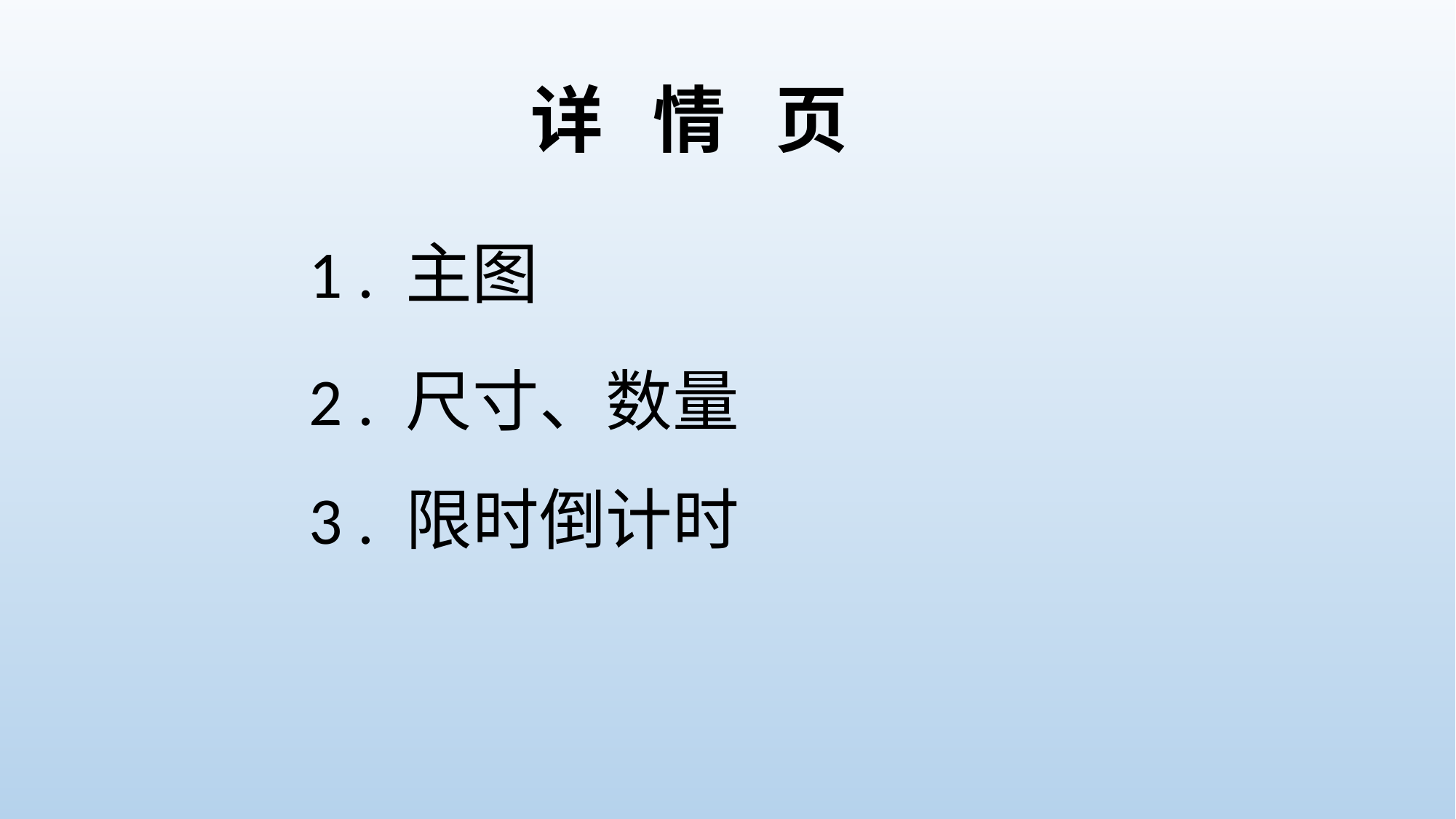

详   情   页
1 . 主图
2 . 尺寸、数量
3 . 限时倒计时